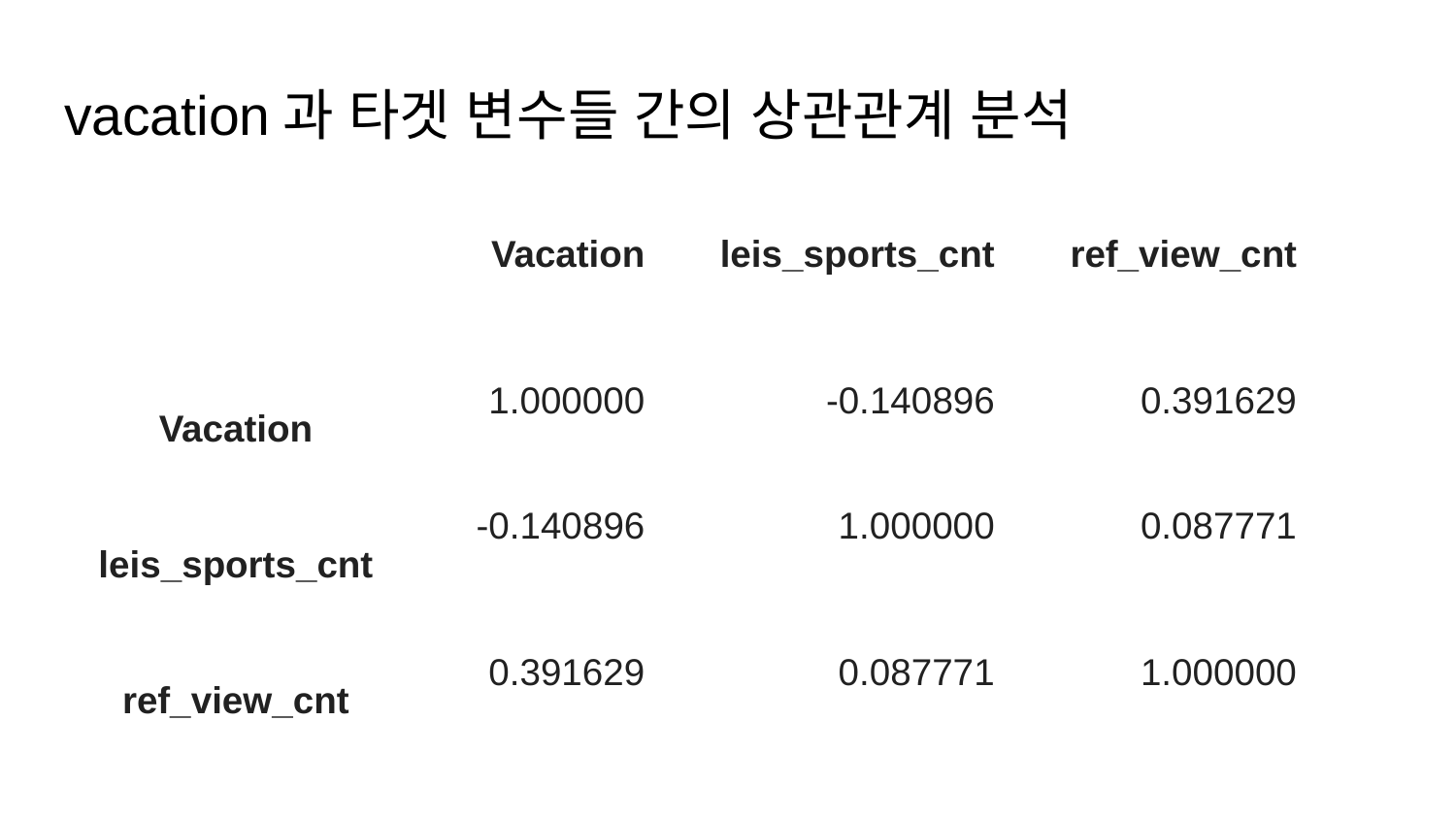

# vacation과 타겟 변수들 간의 상관관계 분석
|  | Vacation | leis\_sports\_cnt | ref\_view\_cnt |
| --- | --- | --- | --- |
| Vacation | 1.000000 | -0.140896 | 0.391629 |
| leis\_sports\_cnt | -0.140896 | 1.000000 | 0.087771 |
| ref\_view\_cnt | 0.391629 | 0.087771 | 1.000000 |